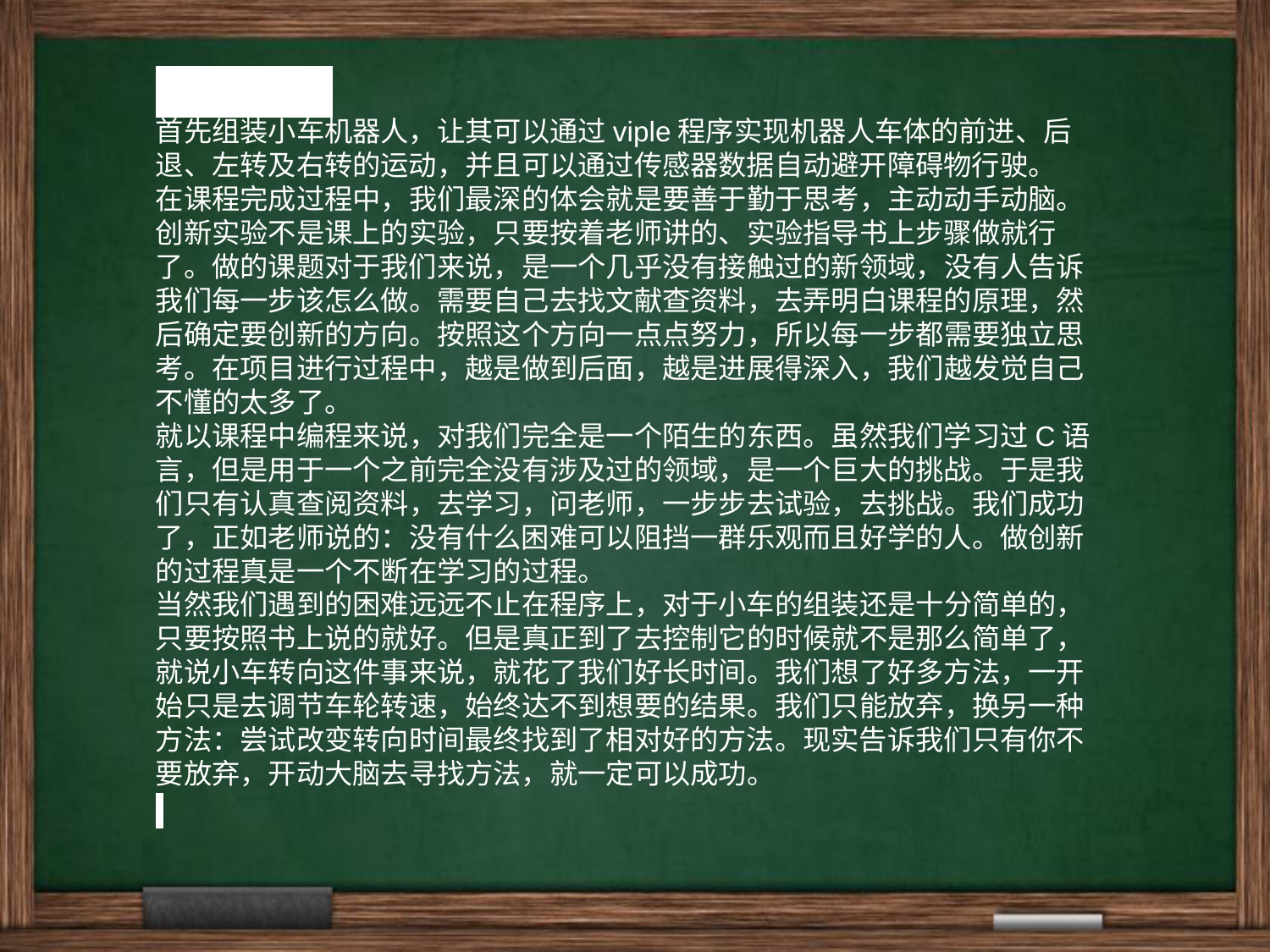

讨论、心得首先组装小车机器人，让其可以通过viple程序实现机器人车体的前进、后退、左转及右转的运动，并且可以通过传感器数据自动避开障碍物行驶。在课程完成过程中，我们最深的体会就是要善于勤于思考，主动动手动脑。创新实验不是课上的实验，只要按着老师讲的、实验指导书上步骤做就行了。做的课题对于我们来说，是一个几乎没有接触过的新领域，没有人告诉我们每一步该怎么做。需要自己去找文献查资料，去弄明白课程的原理，然后确定要创新的方向。按照这个方向一点点努力，所以每一步都需要独立思考。在项目进行过程中，越是做到后面，越是进展得深入，我们越发觉自己不懂的太多了。就以课程中编程来说，对我们完全是一个陌生的东西。虽然我们学习过C语言，但是用于一个之前完全没有涉及过的领域，是一个巨大的挑战。于是我们只有认真查阅资料，去学习，问老师，一步步去试验，去挑战。我们成功了，正如老师说的：没有什么困难可以阻挡一群乐观而且好学的人。做创新的过程真是一个不断在学习的过程。当然我们遇到的困难远远不止在程序上，对于小车的组装还是十分简单的，只要按照书上说的就好。但是真正到了去控制它的时候就不是那么简单了，就说小车转向这件事来说，就花了我们好长时间。我们想了好多方法，一开始只是去调节车轮转速，始终达不到想要的结果。我们只能放弃，换另一种方法：尝试改变转向时间最终找到了相对好的方法。现实告诉我们只有你不要放弃，开动大脑去寻找方法，就一定可以成功。